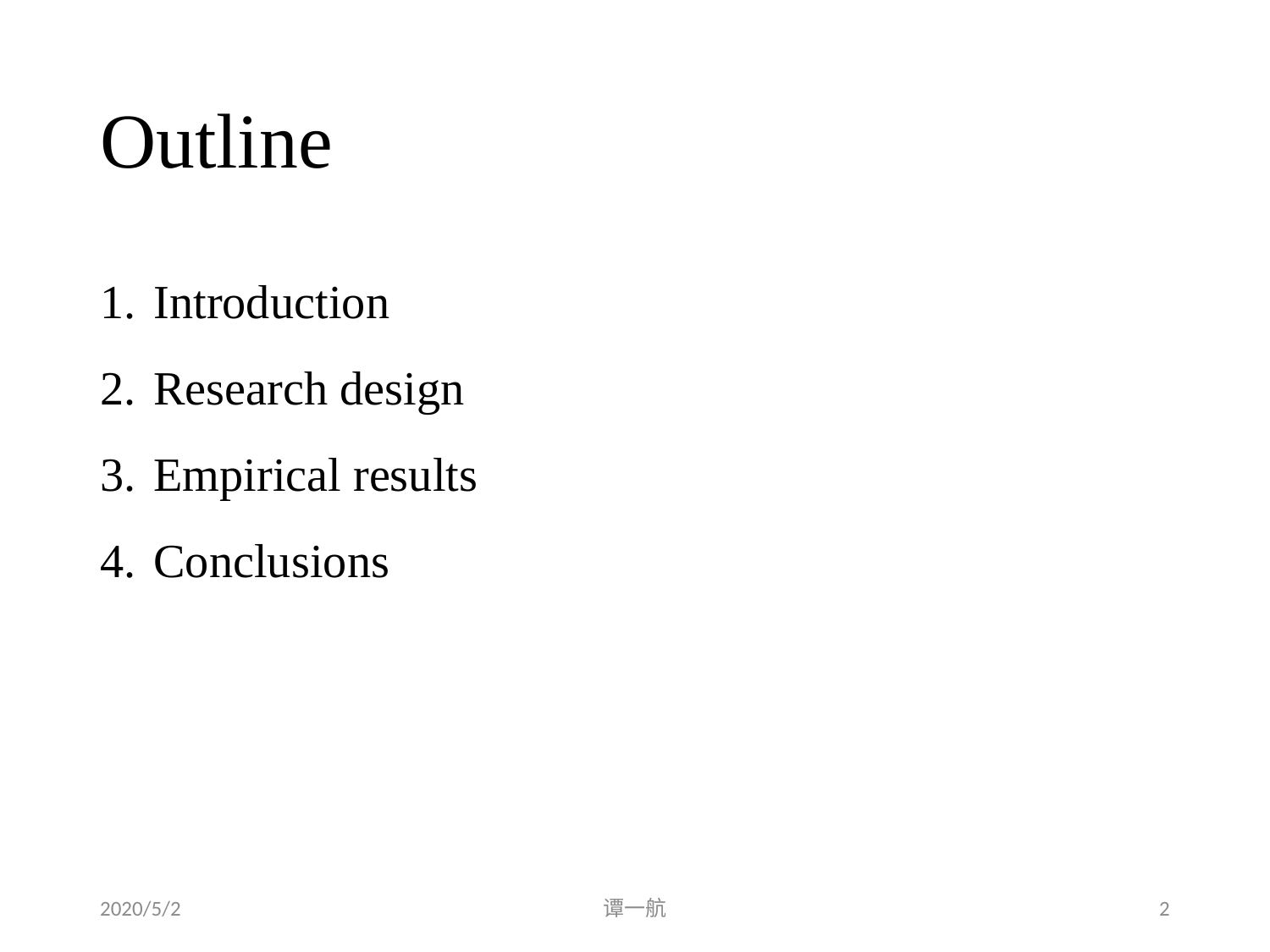

# Outline
Introduction
Research design
Empirical results
Conclusions
2020/5/2
谭一航
2